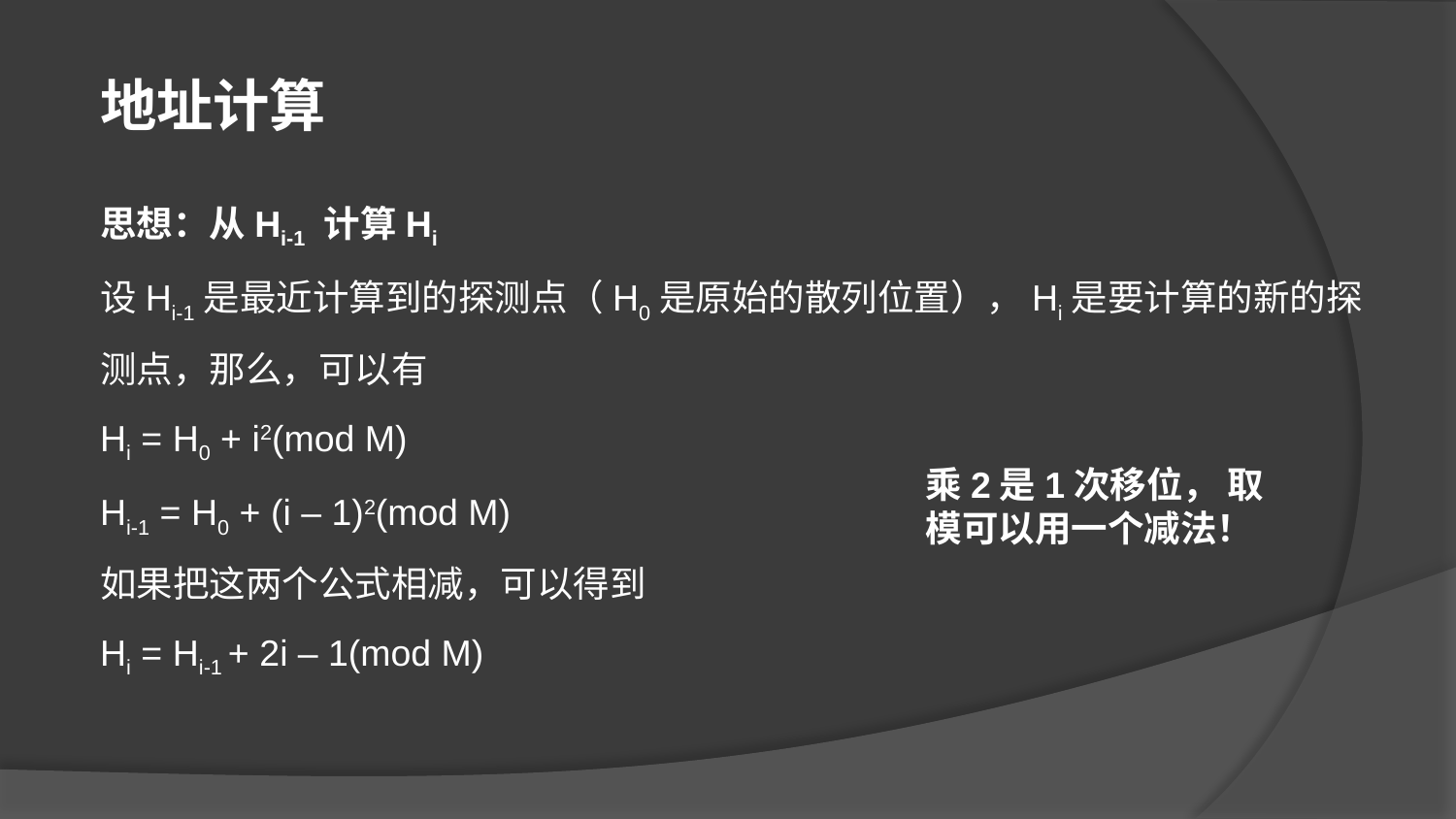

地址计算
思想：从Hi-1 计算Hi
设Hi-1是最近计算到的探测点（H0是原始的散列位置），Hi是要计算的新的探测点，那么，可以有
Hi = H0 + i2(mod M)
Hi-1 = H0 + (i – 1)2(mod M)
如果把这两个公式相减，可以得到
Hi = Hi-1 + 2i – 1(mod M)
乘2是1次移位， 取模可以用一个减法！